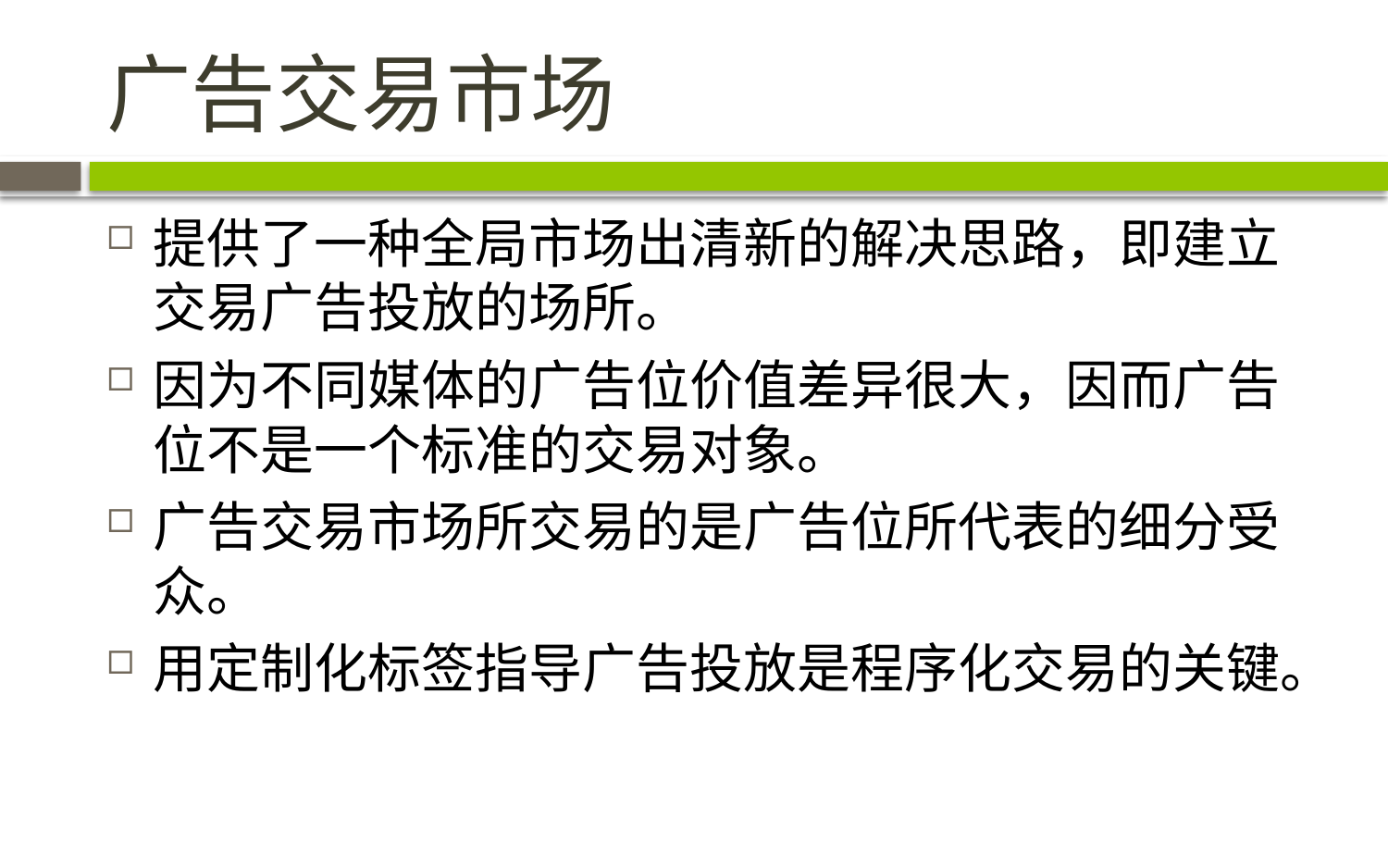

# 广告交易市场
提供了一种全局市场出清新的解决思路，即建立交易广告投放的场所。
因为不同媒体的广告位价值差异很大，因而广告位不是一个标准的交易对象。
广告交易市场所交易的是广告位所代表的细分受众。
用定制化标签指导广告投放是程序化交易的关键。